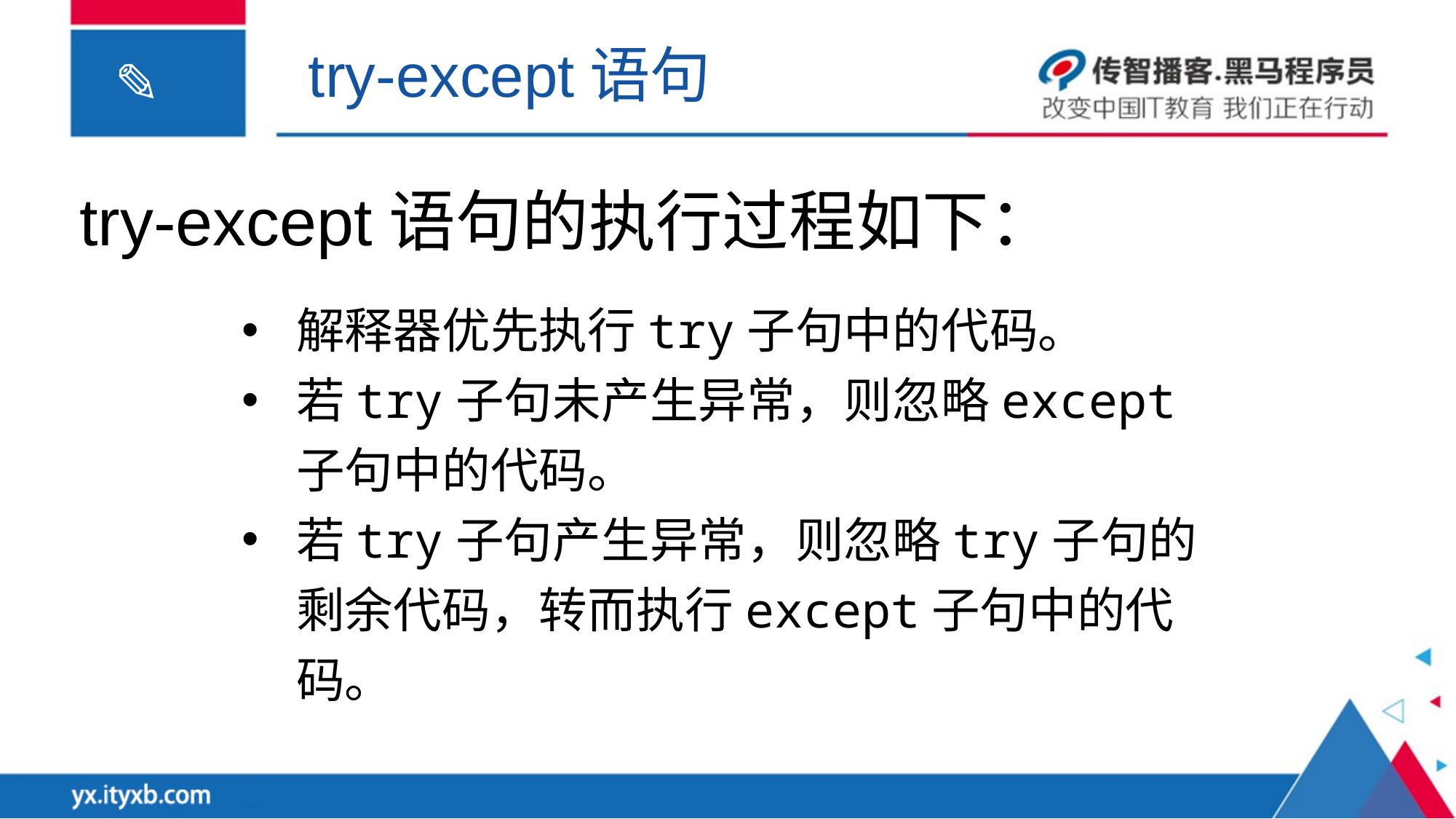

try-except语句
try-except语句的执行过程如下：
解释器优先执行try子句中的代码。
若try子句未产生异常，则忽略except子句中的代码。
若try子句产生异常，则忽略try子句的剩余代码，转而执行except子句中的代码。